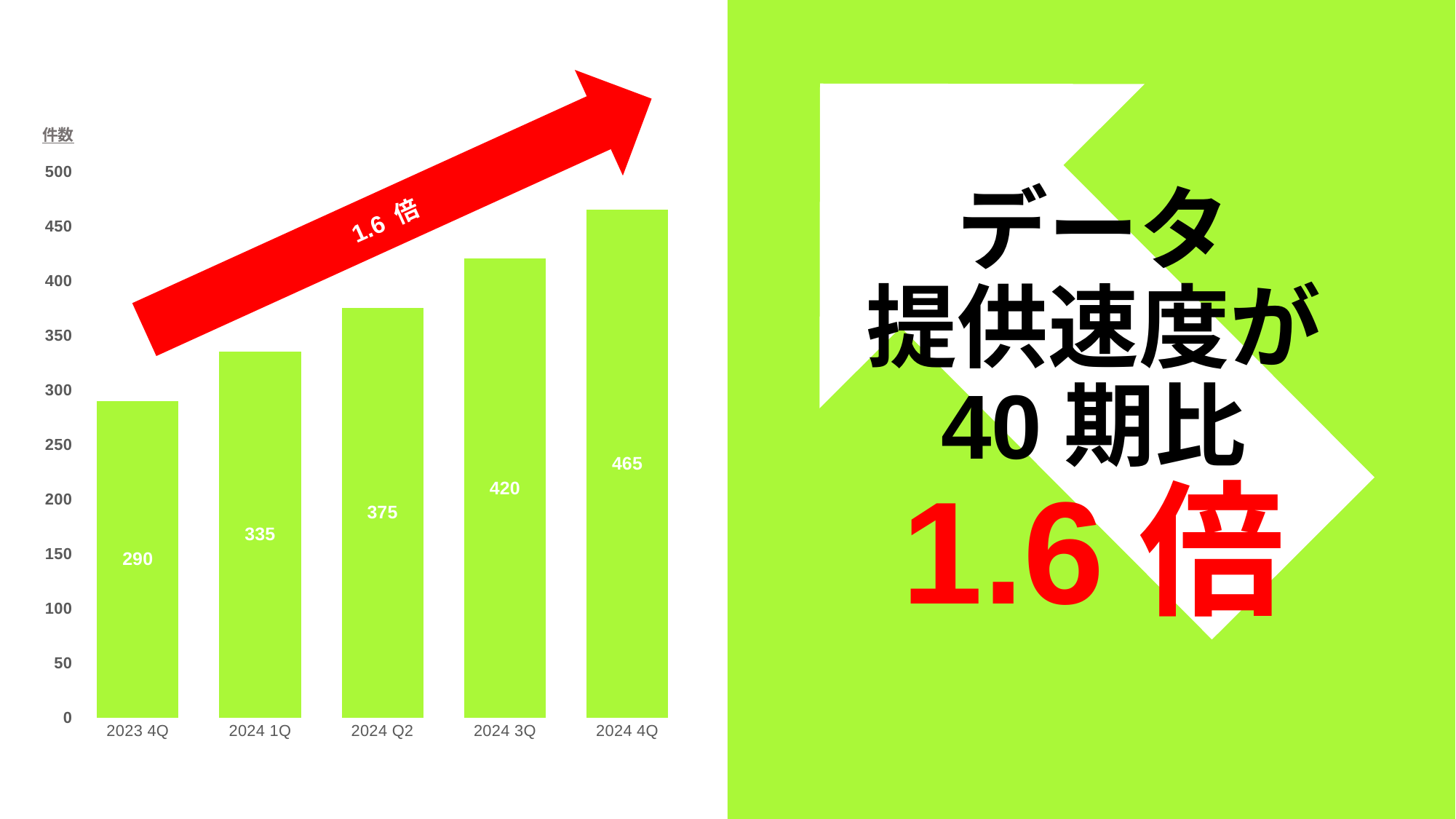

# データ 提供速度が 40期比 1.6倍
件数

### Chart

| Category | 列1 |
|---|---|
| 2023 4Q | 290.0 |
| 2024 1Q | 335.0 |
| 2024 Q2 | 375.0 |
| 2024 3Q | 420.0 |
| 2024 4Q | 465.0 |
1.6 倍